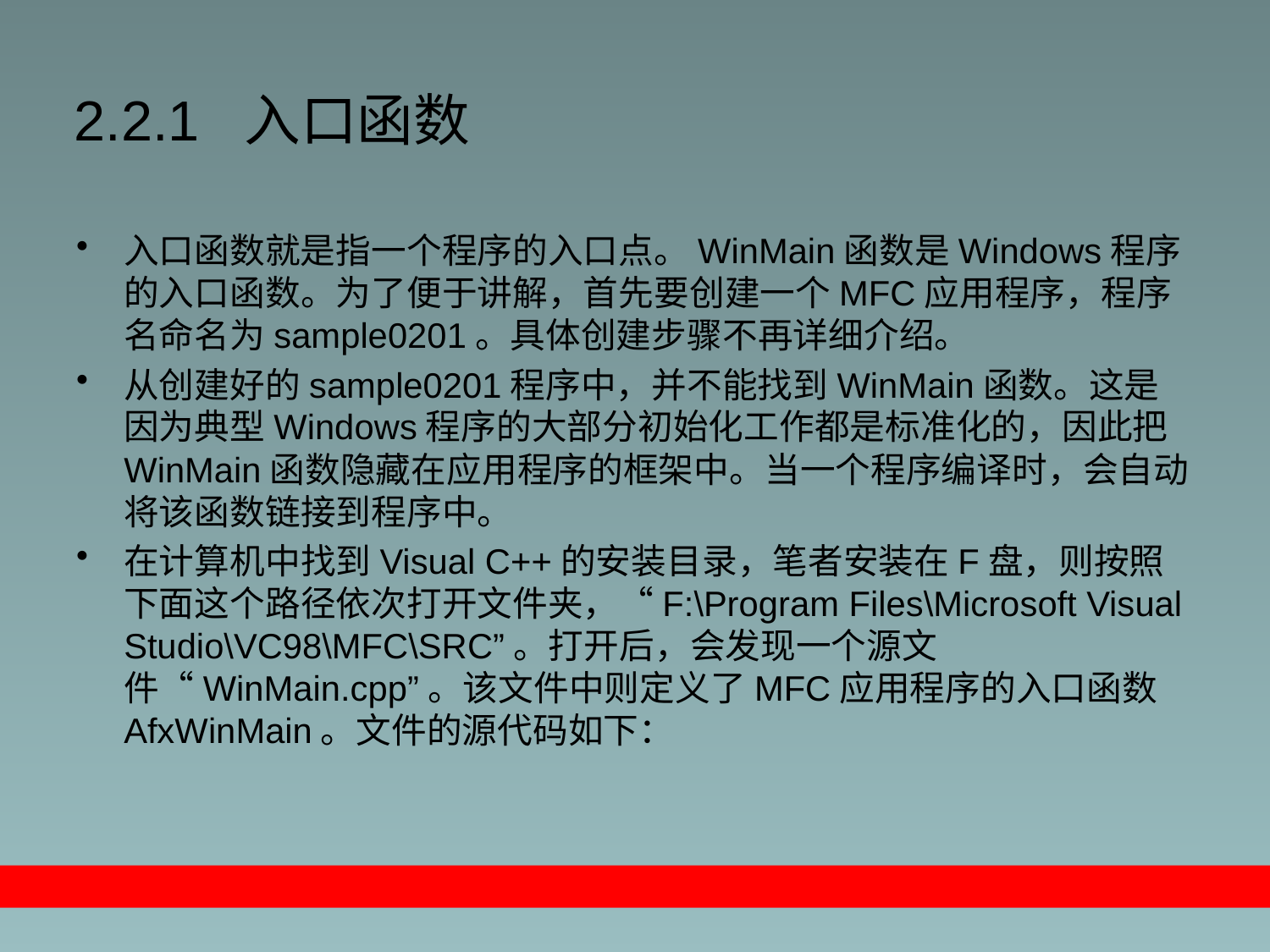

# 2.2.1  入口函数
入口函数就是指一个程序的入口点。WinMain函数是Windows程序的入口函数。为了便于讲解，首先要创建一个MFC应用程序，程序名命名为sample0201。具体创建步骤不再详细介绍。
从创建好的sample0201程序中，并不能找到WinMain函数。这是因为典型Windows程序的大部分初始化工作都是标准化的，因此把WinMain函数隐藏在应用程序的框架中。当一个程序编译时，会自动将该函数链接到程序中。
在计算机中找到Visual C++的安装目录，笔者安装在F盘，则按照下面这个路径依次打开文件夹，“F:\Program Files\Microsoft Visual Studio\VC98\MFC\SRC”。打开后，会发现一个源文件“WinMain.cpp”。该文件中则定义了MFC应用程序的入口函数AfxWinMain。文件的源代码如下：